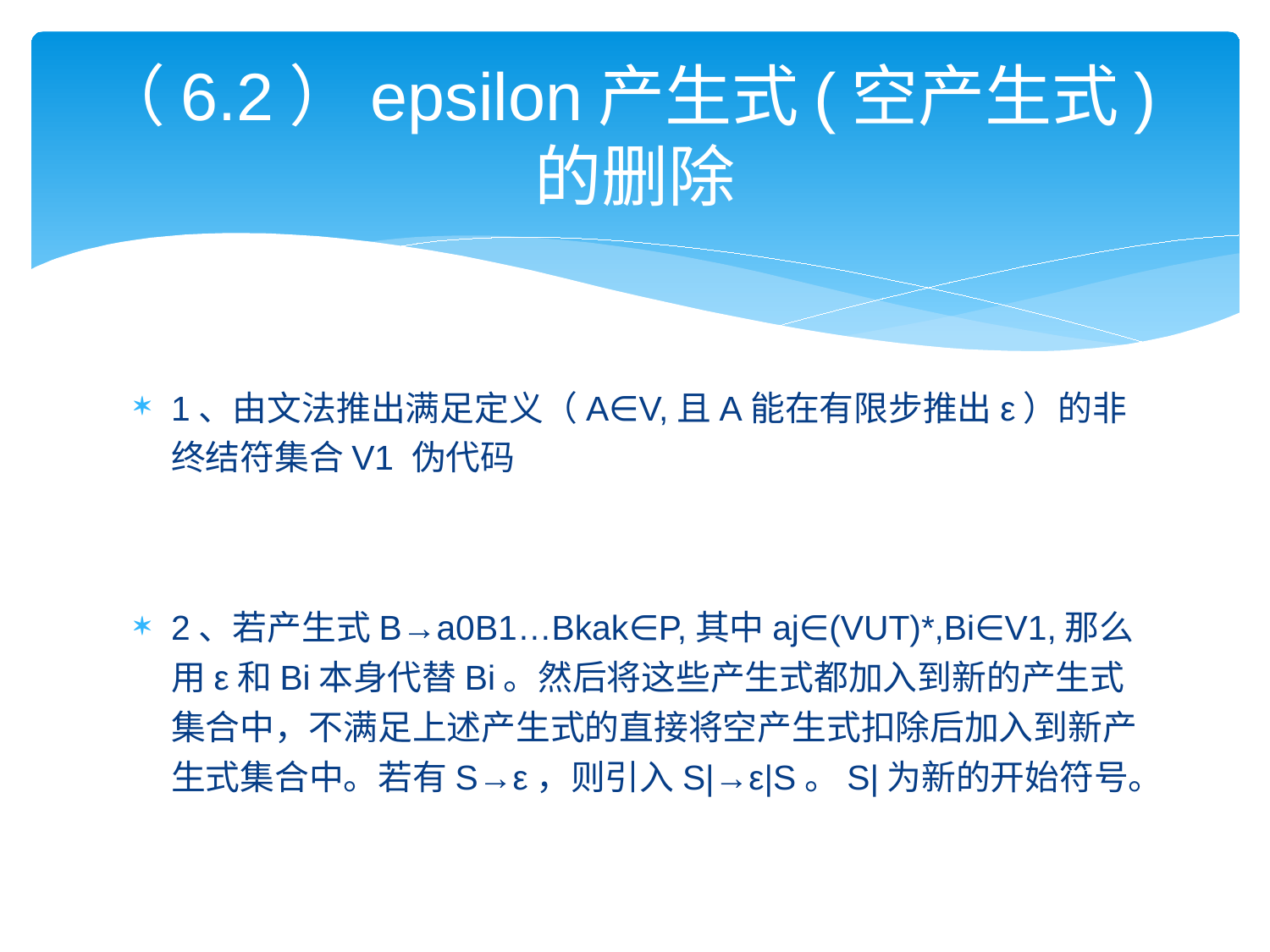

# （6.2）epsilon产生式(空产生式)的删除
1、由文法推出满足定义（A∈V,且A能在有限步推出ε）的非终结符集合V1 伪代码

2、若产生式B→a0B1…Bkak∈P,其中aj∈(VUT)*,Bi∈V1,那么用ε和Bi本身代替Bi。然后将这些产生式都加入到新的产生式集合中，不满足上述产生式的直接将空产生式扣除后加入到新产生式集合中。若有S→ε，则引入S|→ε|S。S|为新的开始符号。